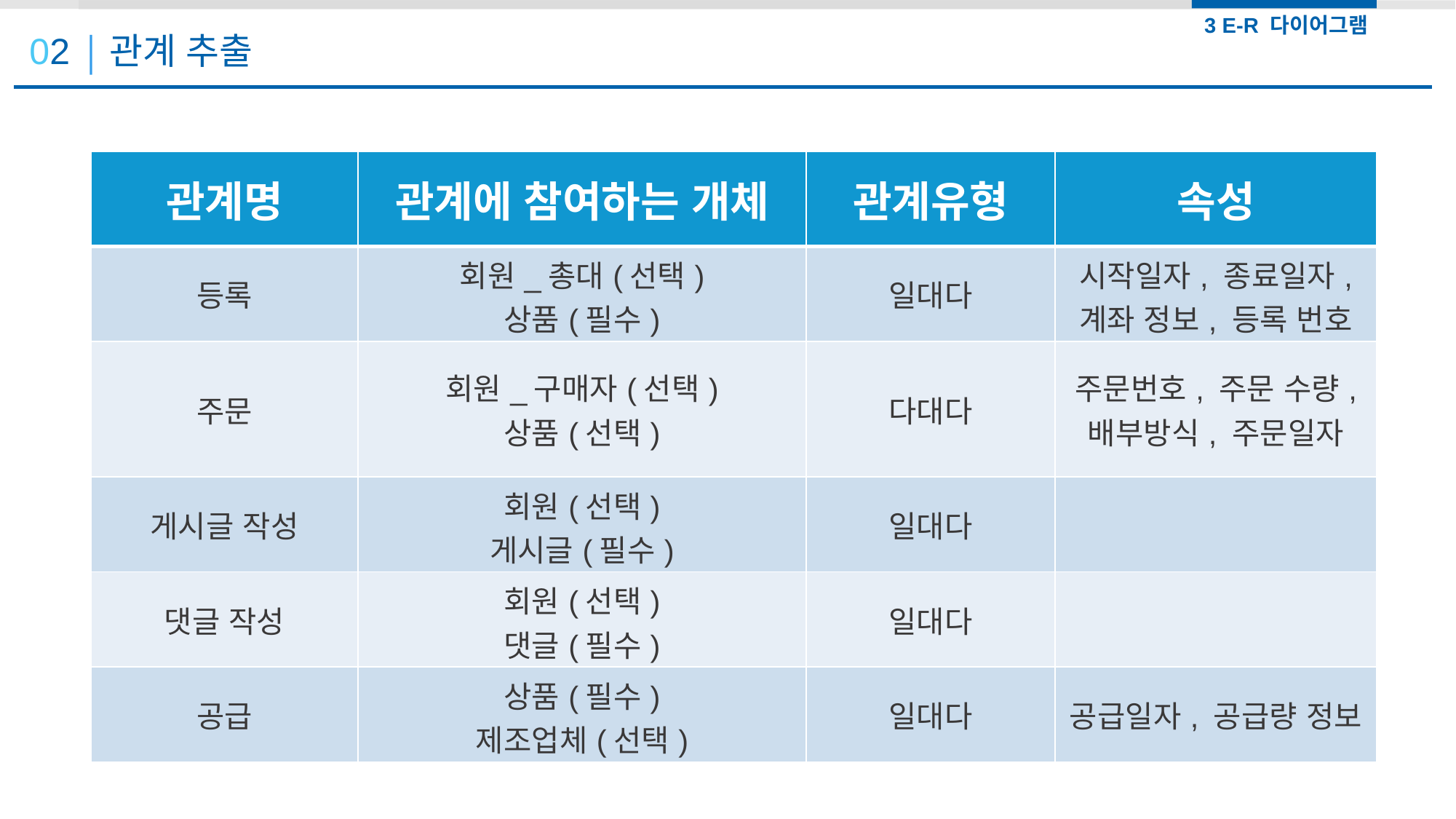

3 E-R 다이어그램
02   관계 추출
| 관계명 | 관계에 참여하는 개체 | 관계유형 | 속성 |
| --- | --- | --- | --- |
| 등록 | 회원\_총대(선택) 상품(필수) | 일대다 | 시작일자, 종료일자, 계좌 정보, 등록 번호 |
| 주문 | 회원\_구매자(선택) 상품(선택) | 다대다 | 주문번호, 주문 수량, 배부방식, 주문일자 |
| 게시글 작성 | 회원(선택) 게시글(필수) | 일대다 |  |
| 댓글 작성 | 회원(선택) 댓글(필수) | 일대다 |  |
| 공급 | 상품(필수) 제조업체(선택) | 일대다 | 공급일자, 공급량 정보 |